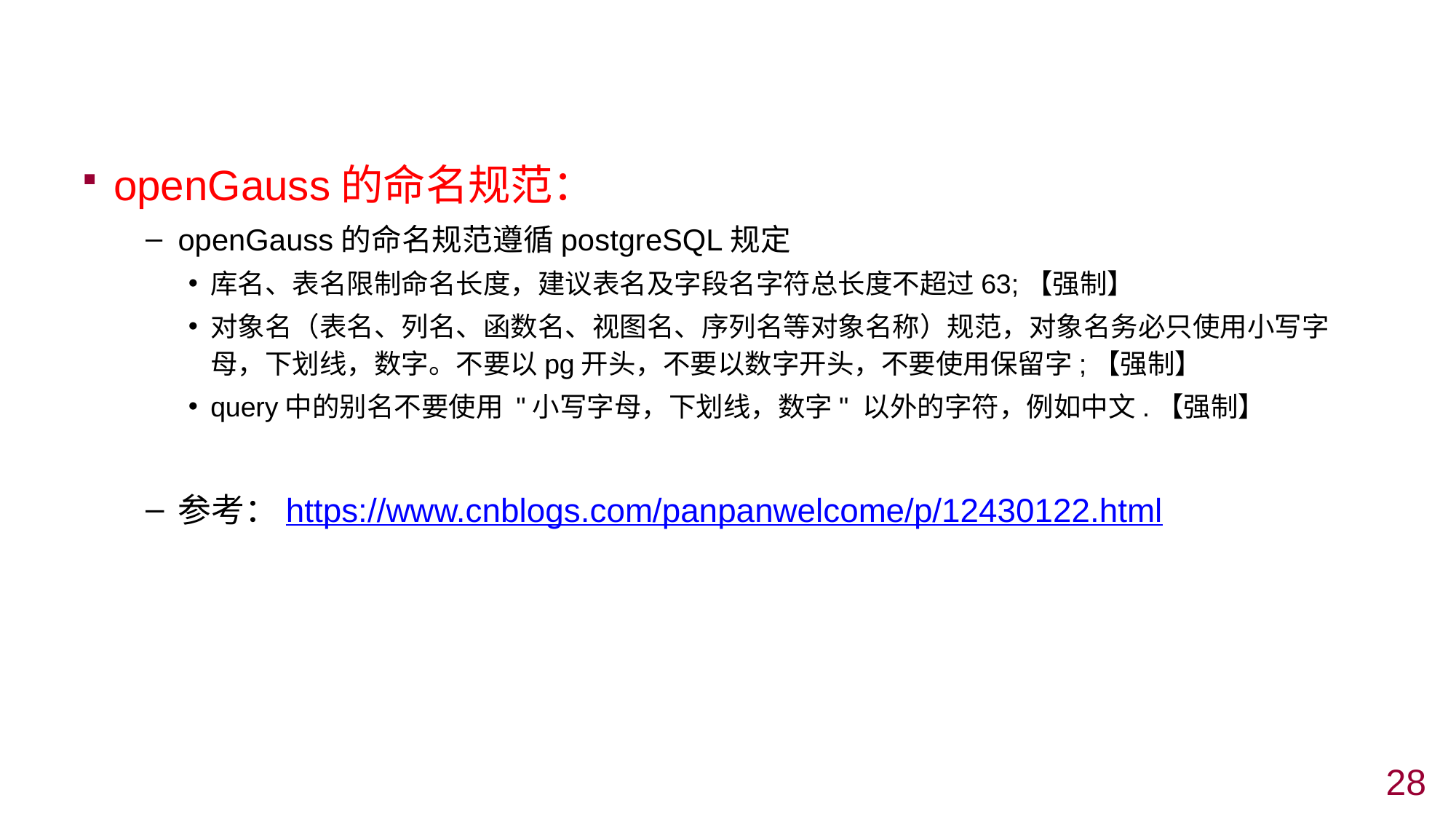

#
openGauss的命名规范：
openGauss的命名规范遵循postgreSQL规定
库名、表名限制命名长度，建议表名及字段名字符总长度不超过63;【强制】
对象名（表名、列名、函数名、视图名、序列名等对象名称）规范，对象名务必只使用小写字母，下划线，数字。不要以pg开头，不要以数字开头，不要使用保留字;【强制】
query中的别名不要使用 "小写字母，下划线，数字" 以外的字符，例如中文.【强制】

参考：https://www.cnblogs.com/panpanwelcome/p/12430122.html

28